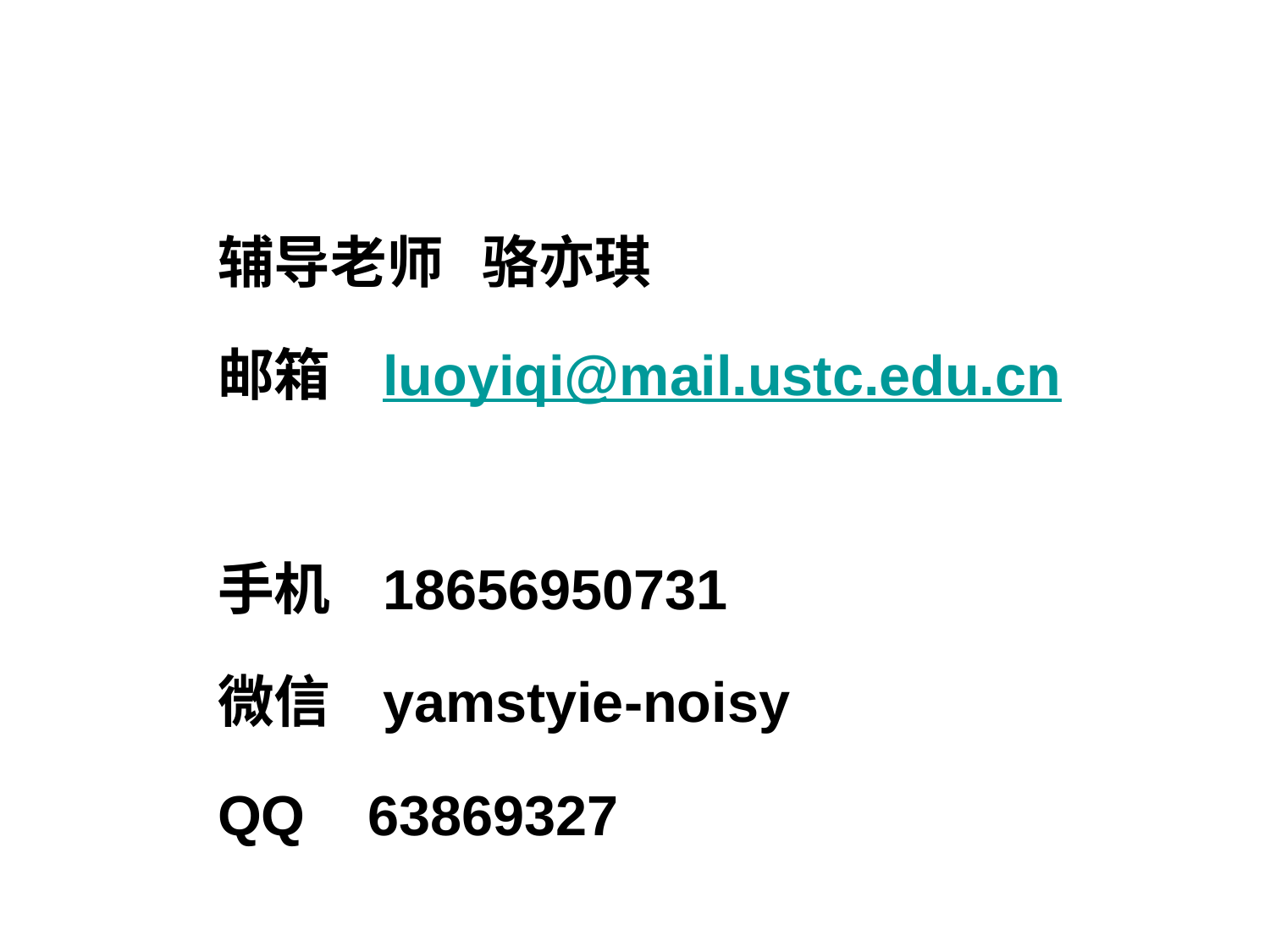

辅导老师   骆亦琪
邮箱   luoyiqi@mail.ustc.edu.cn
手机   18656950731
微信   yamstyie-noisy
QQ    63869327